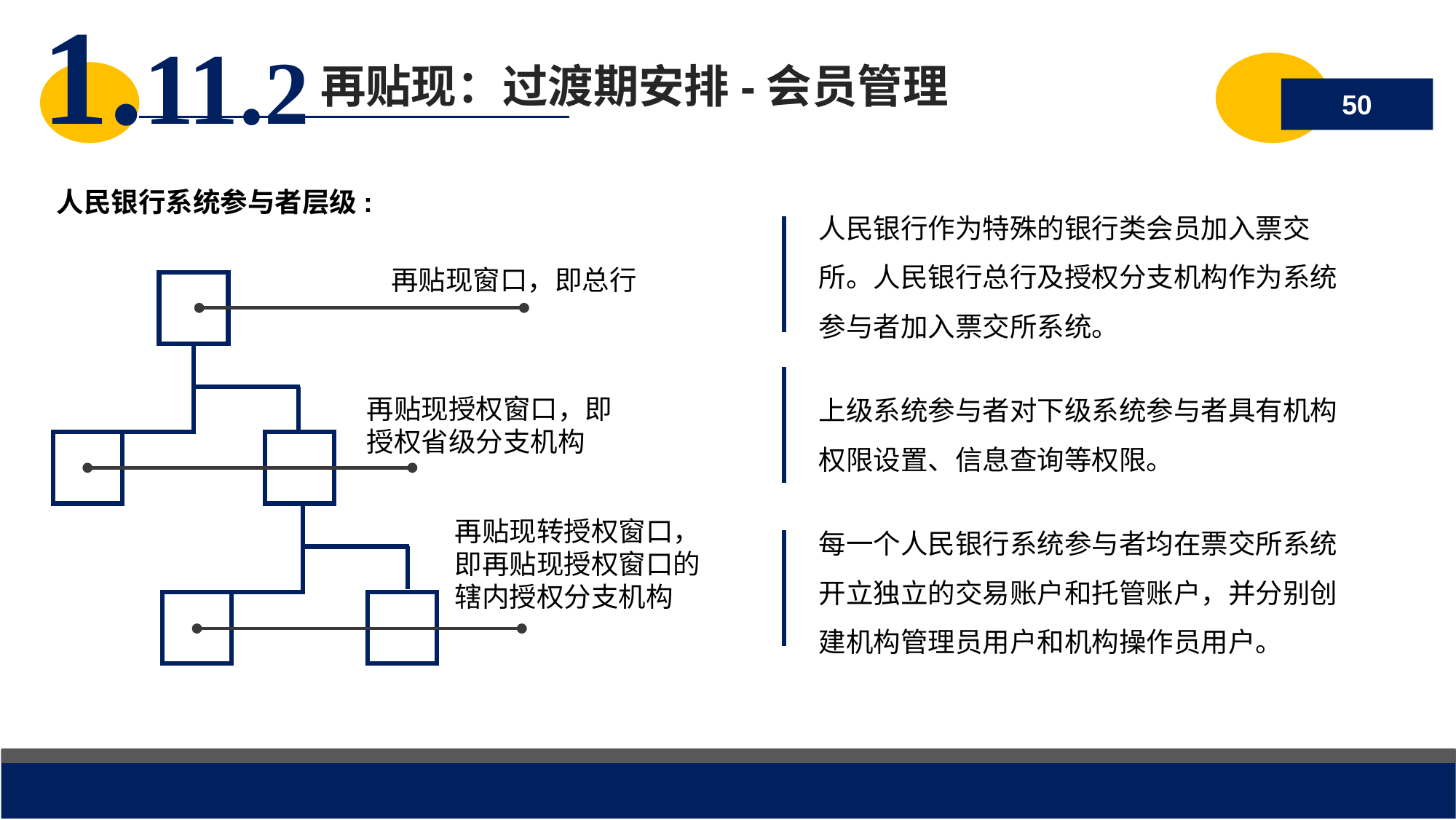

再贴现：过渡期安排-会员管理
1.11.2

50

人民银行系统参与者层级:
人民银行作为特殊的银行类会员加入票交所。人民银行总行及授权分支机构作为系统参与者加入票交所系统。
再贴现窗口，即总行

再贴现授权窗口，即授权省级分支机构
再贴现转授权窗口，即再贴现授权窗口的辖内授权分支机构
上级系统参与者对下级系统参与者具有机构权限设置、信息查询等权限。
每一个人民银行系统参与者均在票交所系统开立独立的交易账户和托管账户，并分别创建机构管理员用户和机构操作员用户。

2018/7/19